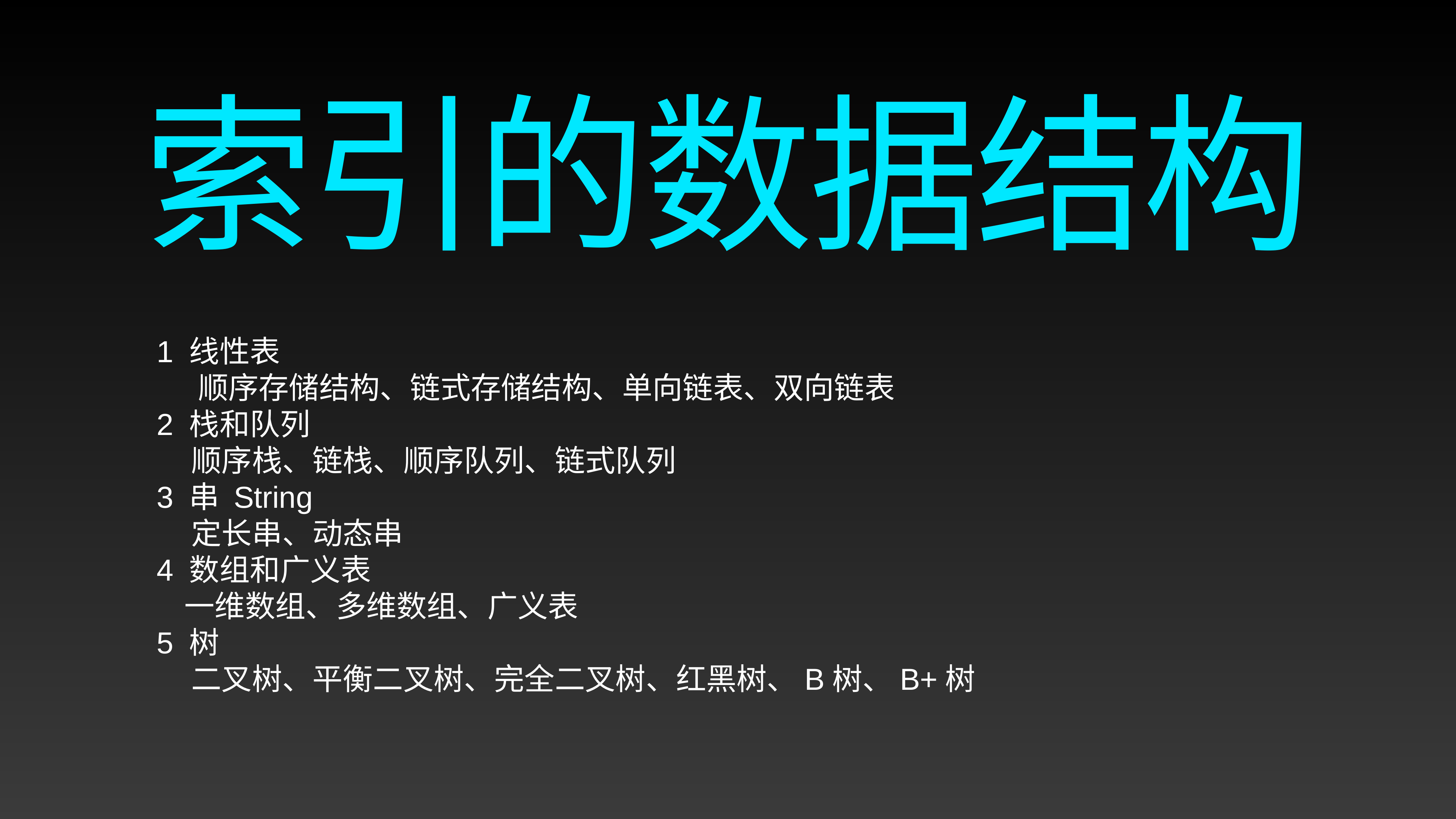

索引的数据结构
1 线性表
     顺序存储结构、链式存储结构、单向链表、双向链表
2 栈和队列
    顺序栈、链栈、顺序队列、链式队列
3 串 String
    定长串、动态串
4 数组和广义表
   一维数组、多维数组、广义表
5 树
    二叉树、平衡二叉树、完全二叉树、红黑树、B树、B+树